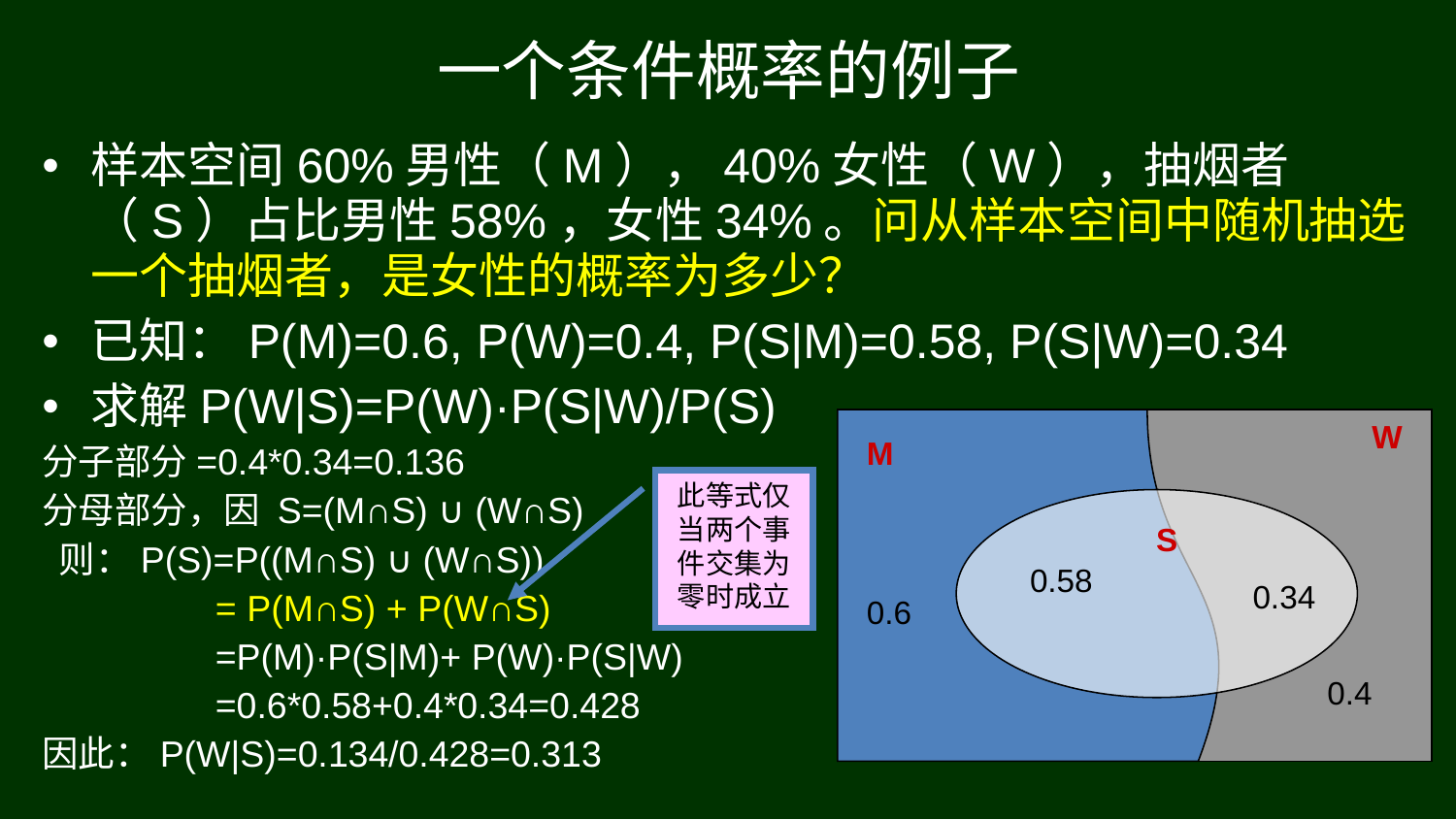

一个条件概率的例子
样本空间60%男性（M），40%女性（W），抽烟者（S）占比男性58%，女性34%。问从样本空间中随机抽选一个抽烟者，是女性的概率为多少？
已知：P(M)=0.6, P(W)=0.4, P(S|M)=0.58, P(S|W)=0.34
求解P(W|S)=P(W)·P(S|W)/P(S)
分子部分=0.4*0.34=0.136
分母部分，因 S=(M∩S) ∪ (W∩S)
 则：P(S)=P((M∩S) ∪ (W∩S))
                 = P(M∩S) + P(W∩S)
                 =P(M)·P(S|M)+ P(W)·P(S|W)
                 =0.6*0.58+0.4*0.34=0.428
因此：P(W|S)=0.134/0.428=0.313

W
M

S
0.58
0.34
0.6
0.4
此等式仅当两个事件交集为零时成立